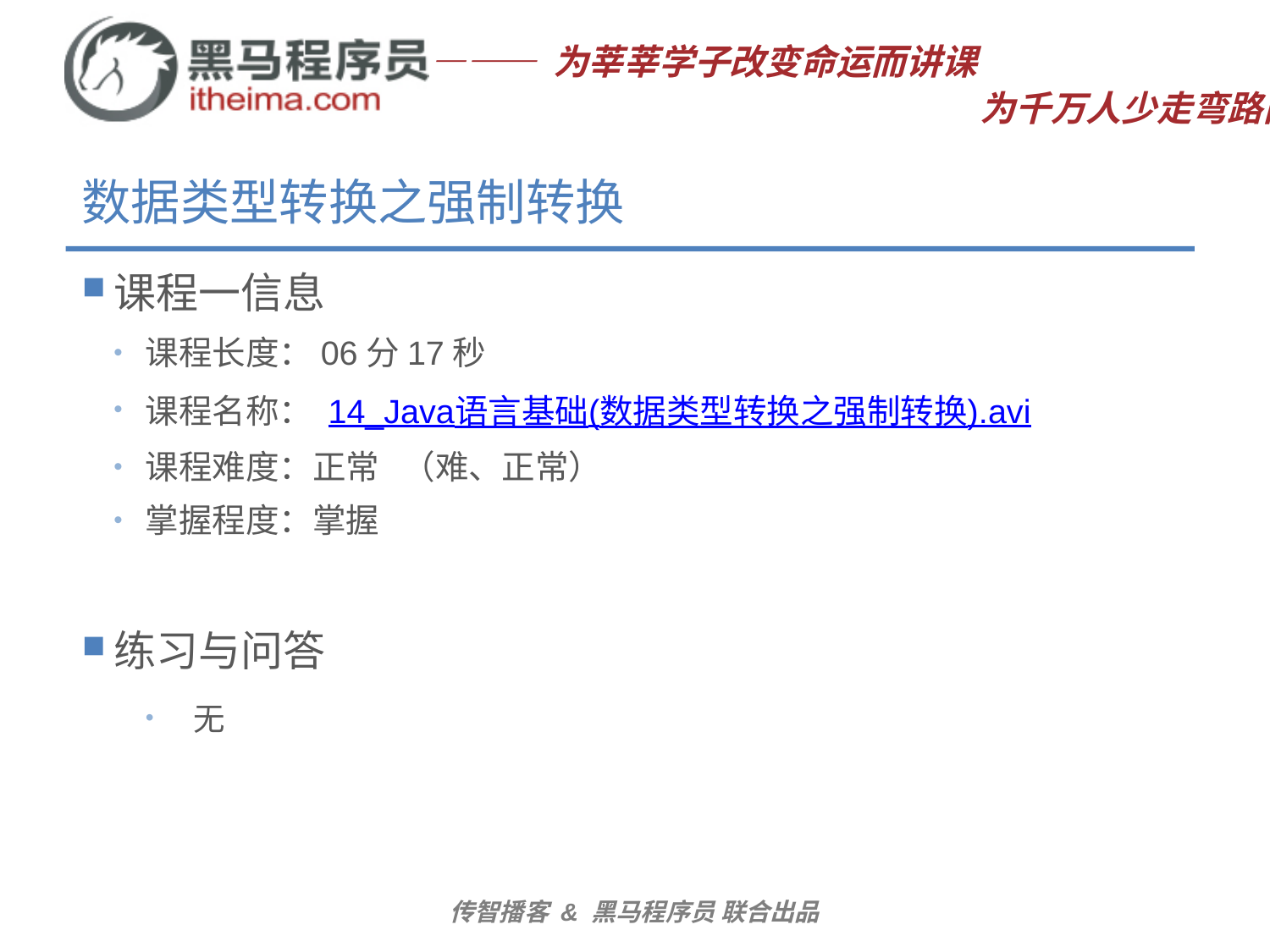

# 数据类型转换之强制转换
课程一信息
课程长度：06分17秒
课程名称： 14_Java语言基础(数据类型转换之强制转换).avi
课程难度：正常   （难、正常）
掌握程度：掌握

练习与问答
无